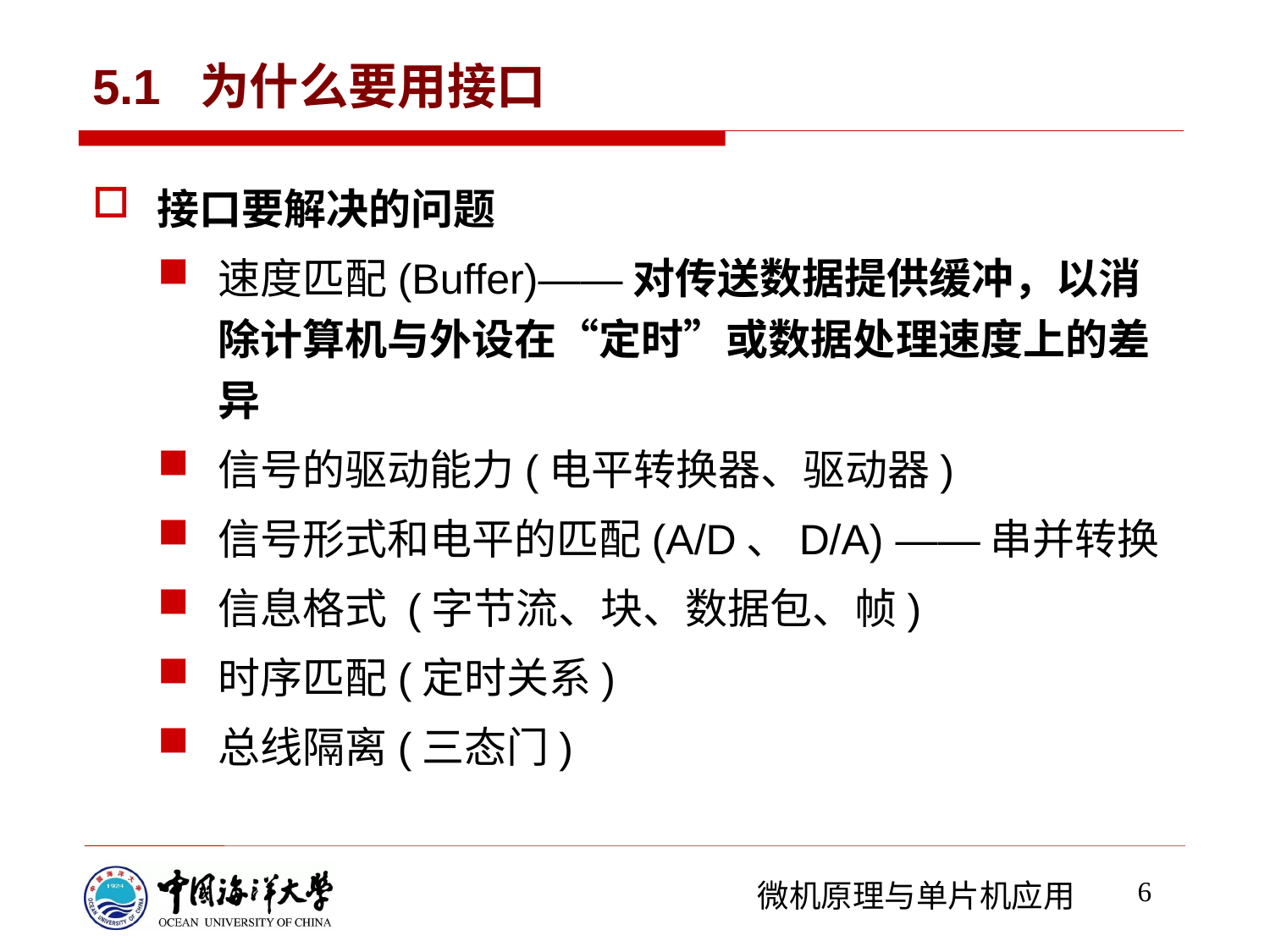

# 5.1  为什么要用接口
接口要解决的问题
速度匹配(Buffer)——对传送数据提供缓冲，以消除计算机与外设在“定时”或数据处理速度上的差异
信号的驱动能力(电平转换器、驱动器)
信号形式和电平的匹配(A/D、D/A) ——串并转换
信息格式 (字节流、块、数据包、帧)
时序匹配(定时关系)
总线隔离(三态门)

6